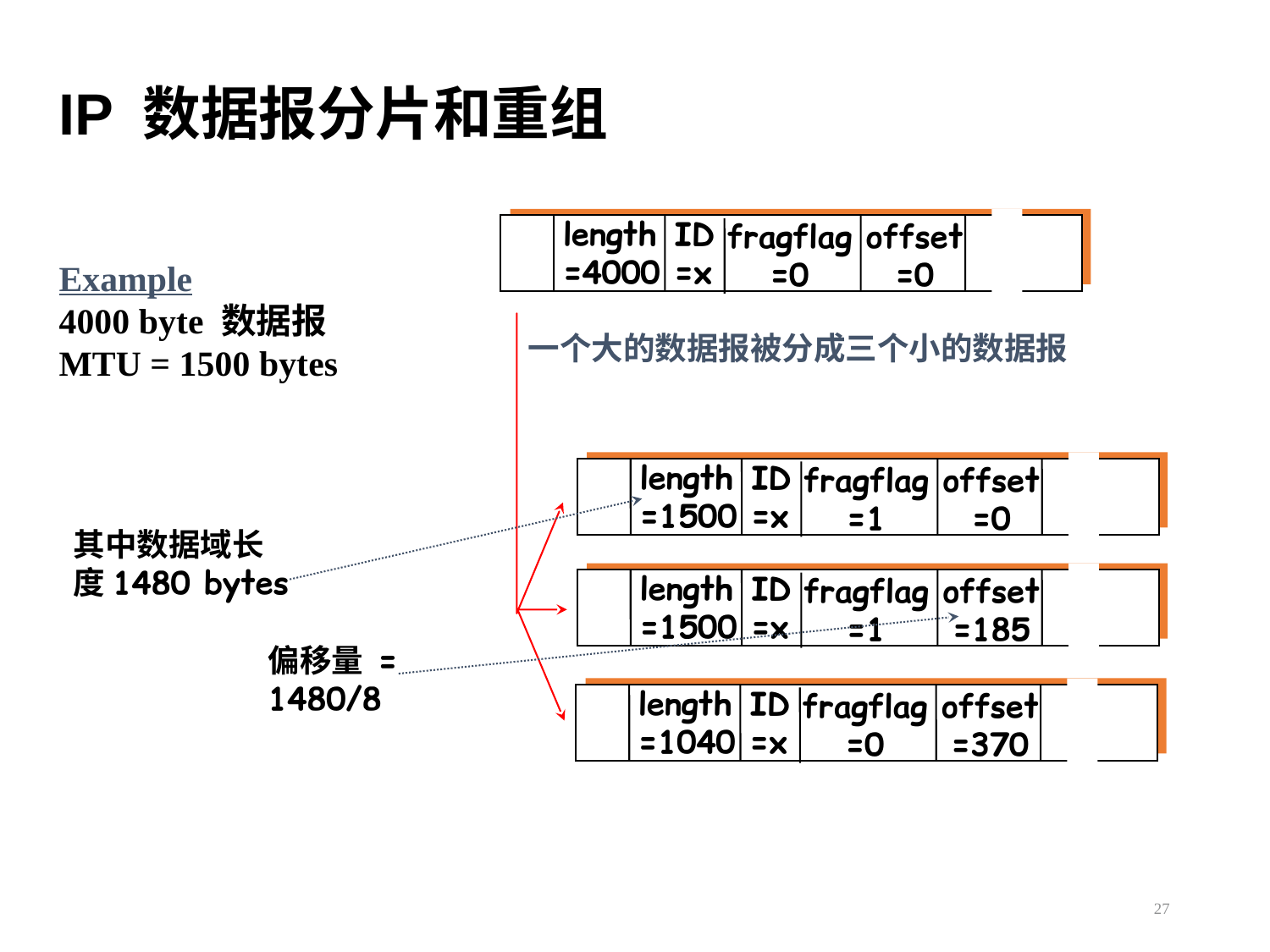

# IP 数据报分片和重组
length
=4000
ID
=x

fragflag
=0
offset
=0

一个大的数据报被分成三个小的数据报
length
=1500
ID
=x

fragflag
=1
offset
=0

length
=1500
ID
=x

fragflag
=1
offset
=185

length
=1040
ID
=x

fragflag
=0
offset
=370

Example
4000 byte 数据报
MTU = 1500 bytes

其中数据域长
度1480 bytes

偏移量 =
1480/8
27